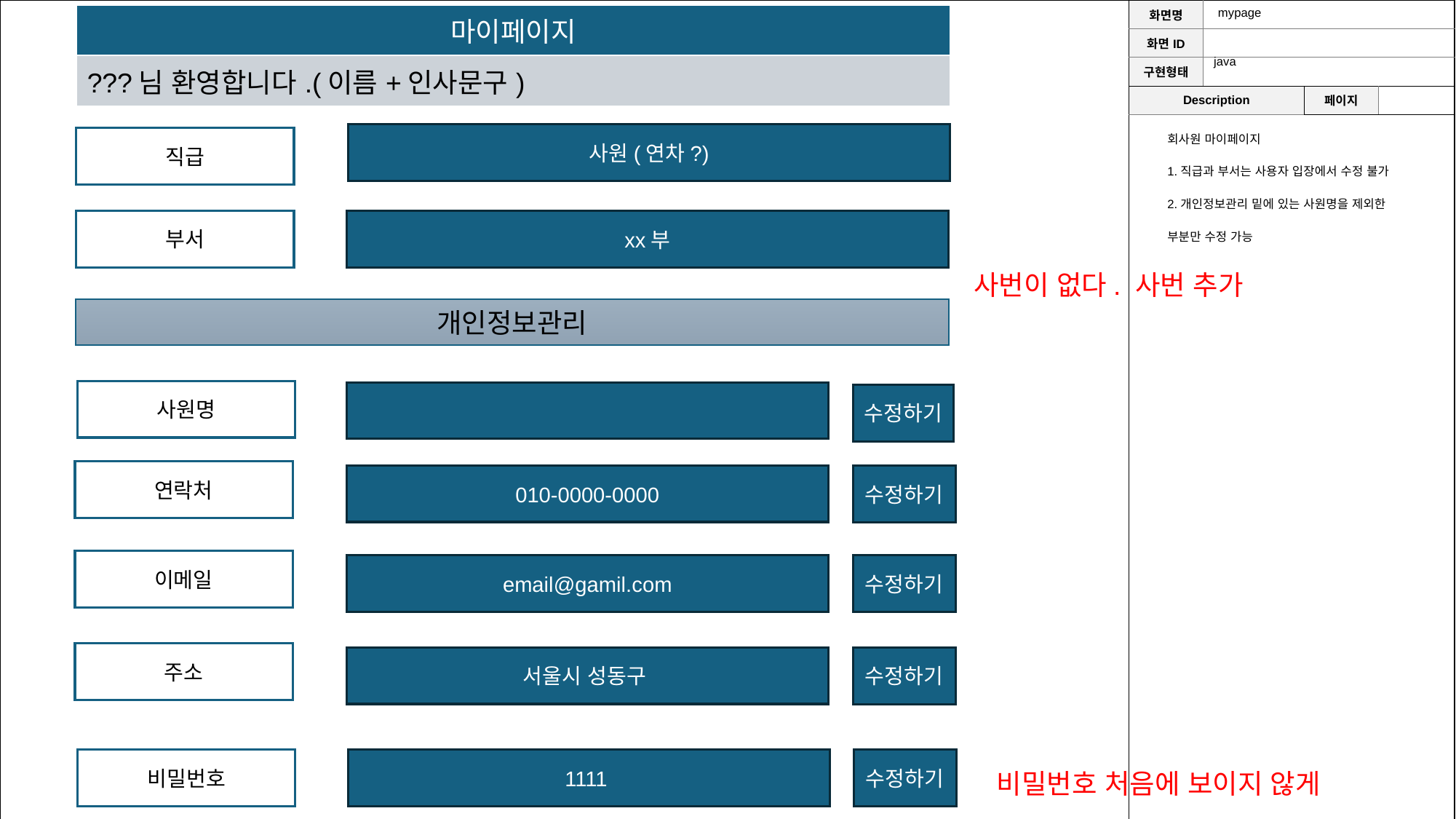

mypage
| 마이페이지 |
| --- |
| ???님 환영합니다.(이름+인사문구) |
java
회사원 마이페이지
1.직급과 부서는 사용자 입장에서 수정 불가
2.개인정보관리 밑에 있는 사원명을 제외한
부분만 수정 가능
사원(연차?)
직급
부서
xx부
사번이 없다. 사번 추가
개인정보관리
사원명
​
수정하기
연락처
010-0000-0000
수정하기
이메일
email@gamil.com
수정하기
주소
서울시 성동구
수정하기
비밀번호
1111
수정하기
비밀번호 처음에 보이지 않게